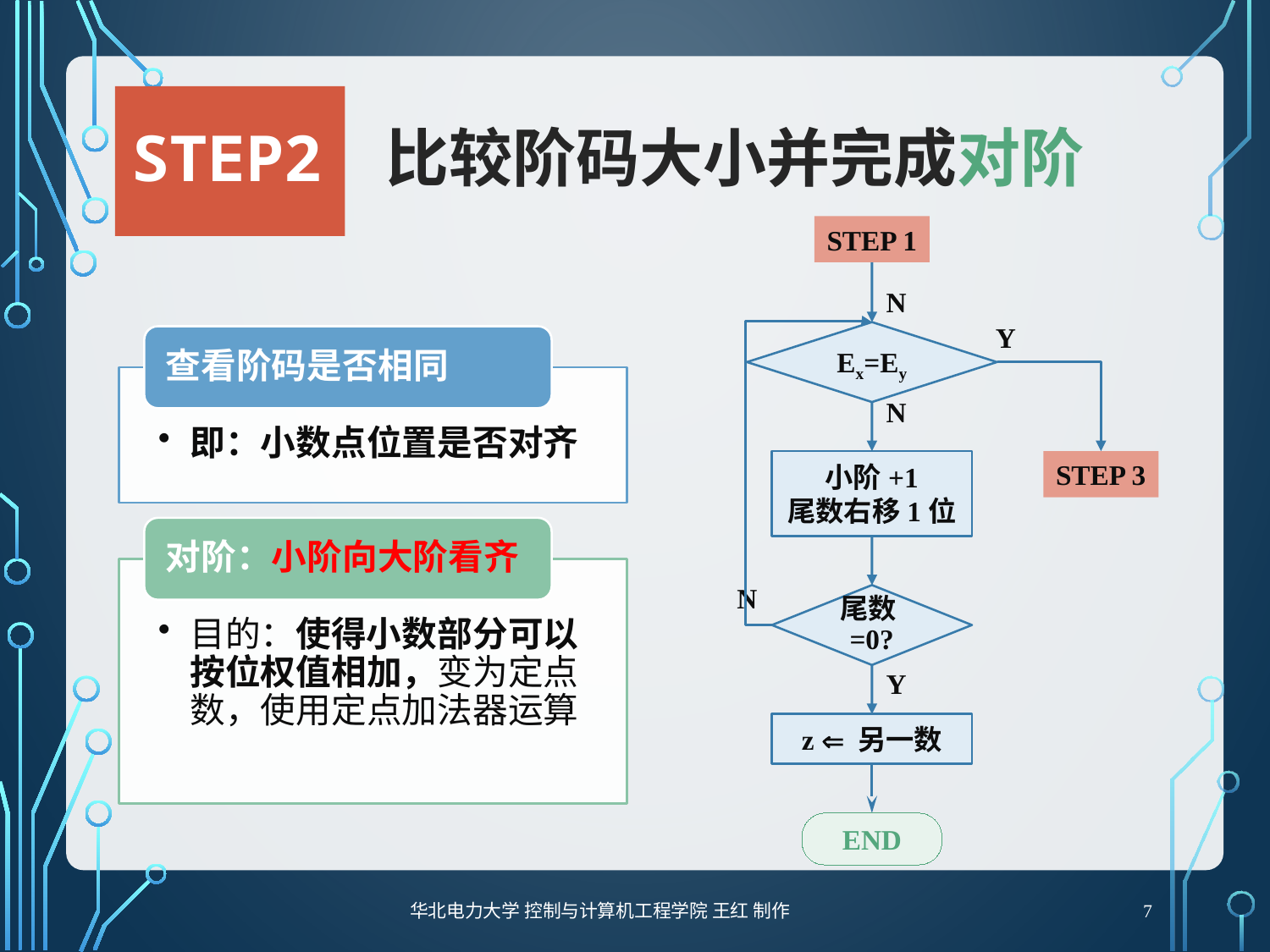

# Step2	比较阶码大小并完成对阶

STEP 1
N
Y
Ex=Ey
即：小数点位置是否对齐
查看阶码是否相同
目的：使得小数部分可以按位权值相加，变为定点数，使用定点加法器运算
对阶：小阶向大阶看齐
N
小阶+1
尾数右移1位
STEP 3
N
尾数=0?
Y
z ⇐ 另一数
END
7
华北电力大学 控制与计算机工程学院 王红 制作